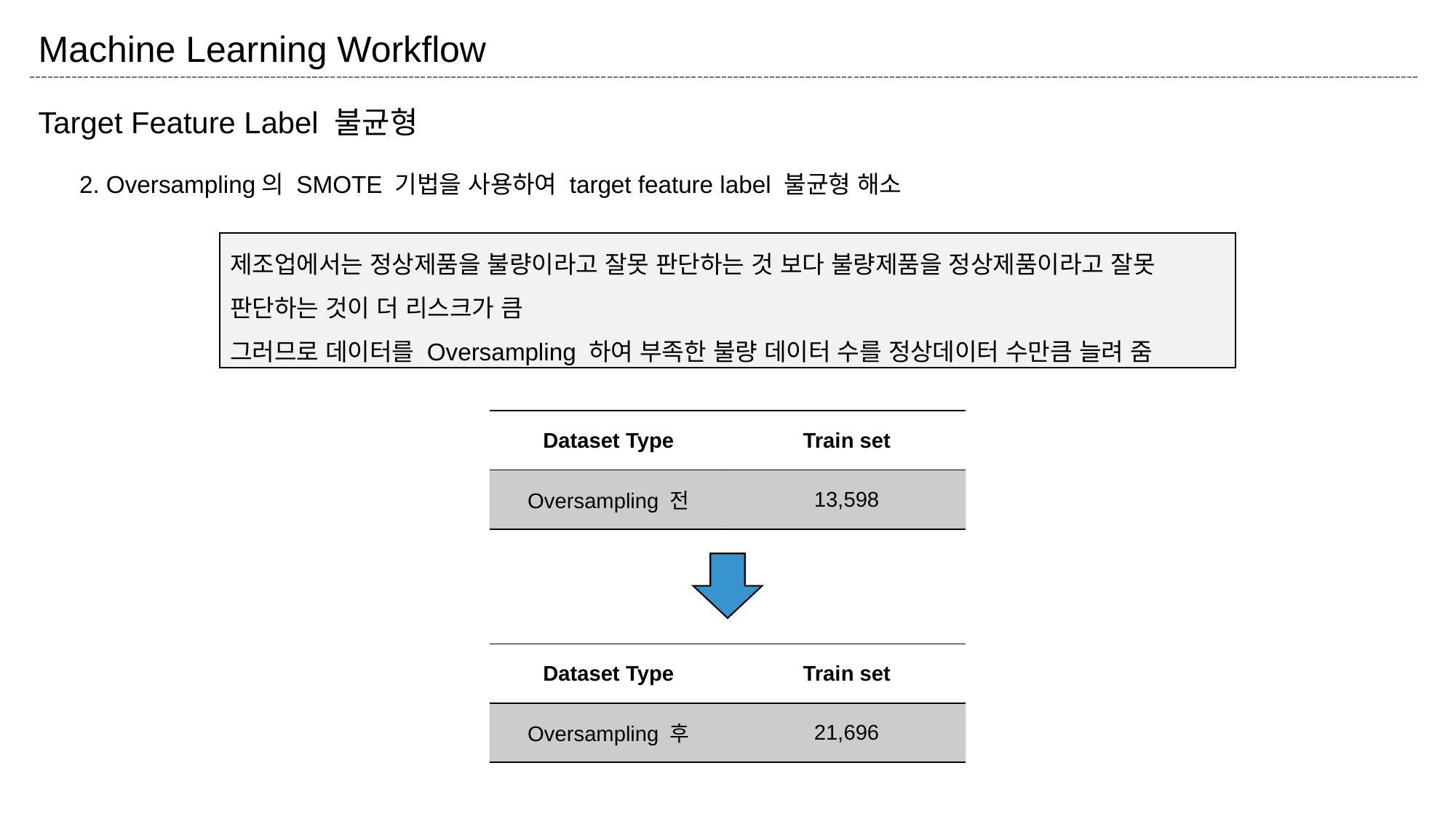

Machine Learning Workflow
Target Feature Label 불균형
2. Oversampling의 SMOTE 기법을 사용하여 target feature label 불균형 해소
제조업에서는 정상제품을 불량이라고 잘못 판단하는 것 보다 불량제품을 정상제품이라고 잘못 판단하는 것이 더 리스크가 큼
그러므로 데이터를 Oversampling 하여 부족한 불량 데이터 수를 정상데이터 수만큼 늘려 줌
| Dataset Type | Train set |
| --- | --- |
| Oversampling 전 | 13,598 |

| Dataset Type | Train set |
| --- | --- |
| Oversampling 후 | 21,696 |